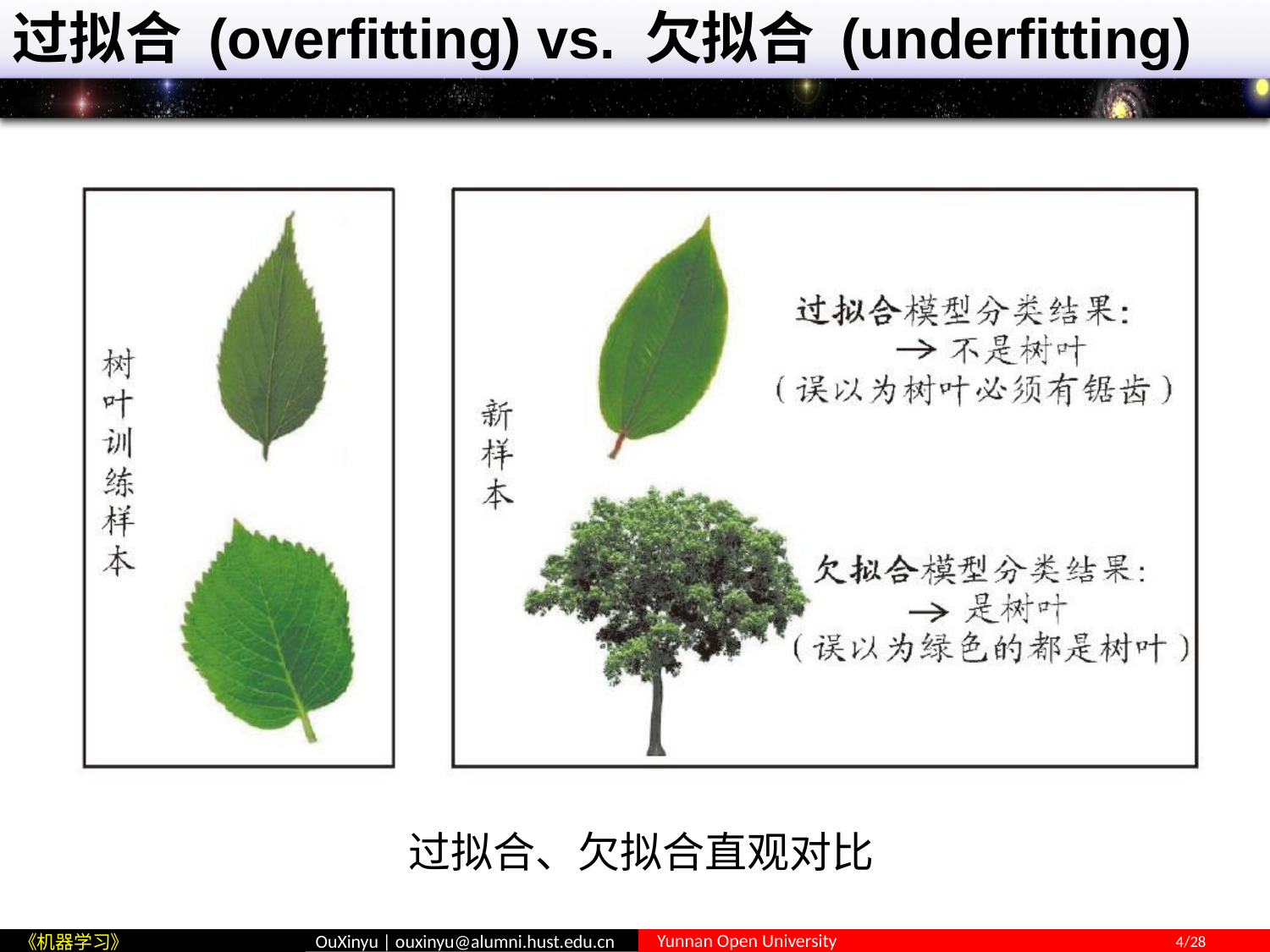

# 过拟合 (overfitting) vs. 欠拟合 (underfitting)

过拟合、欠拟合直观对比